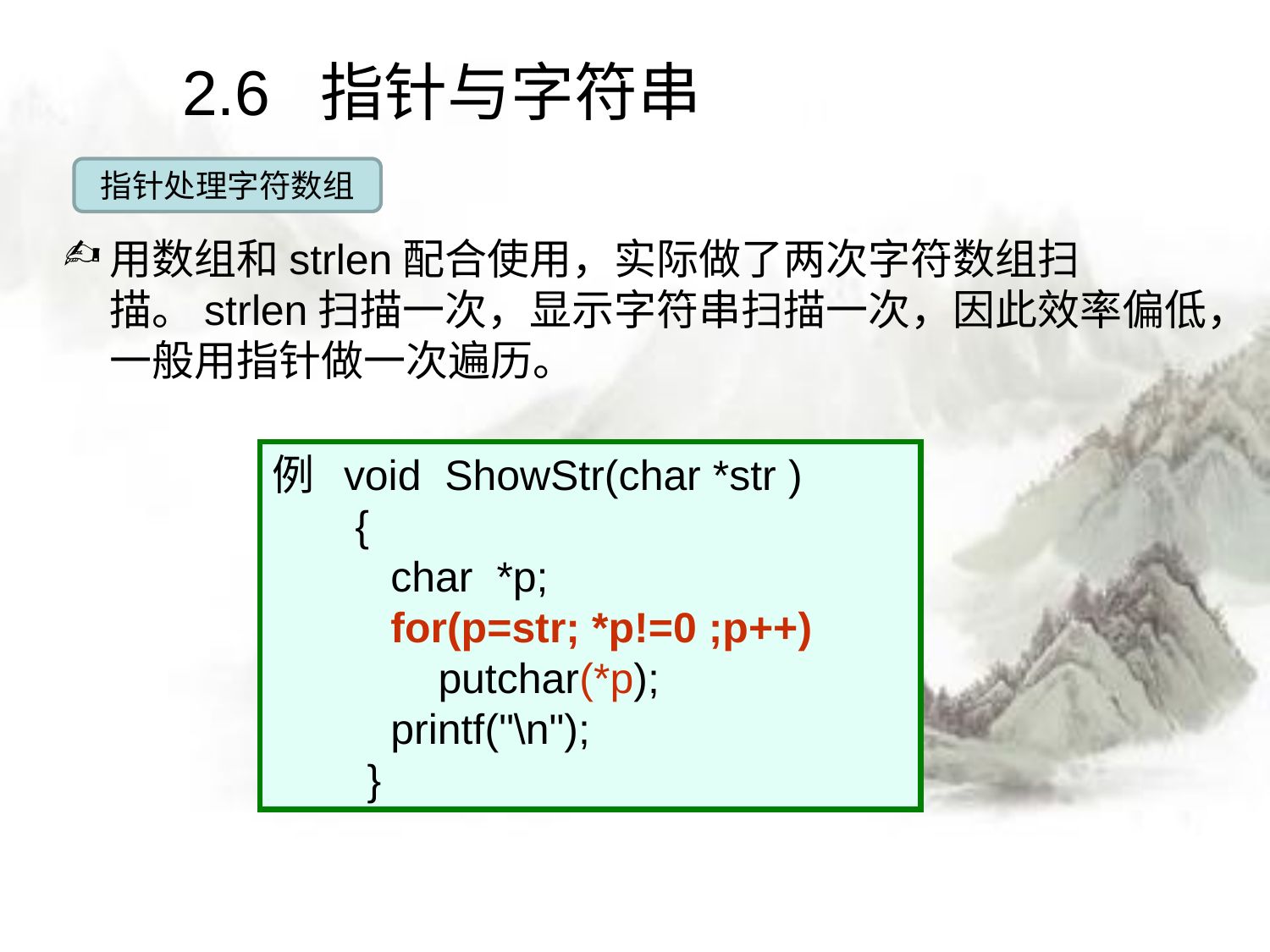

# 2.6  指针与字符串
指针处理字符数组
用数组和strlen配合使用，实际做了两次字符数组扫描。strlen扫描一次，显示字符串扫描一次，因此效率偏低，一般用指针做一次遍历。
例  void  ShowStr(char *str )
       {
          char  *p;
          for(p=str; *p!=0 ;p++)
              putchar(*p);
          printf("\n");
        }